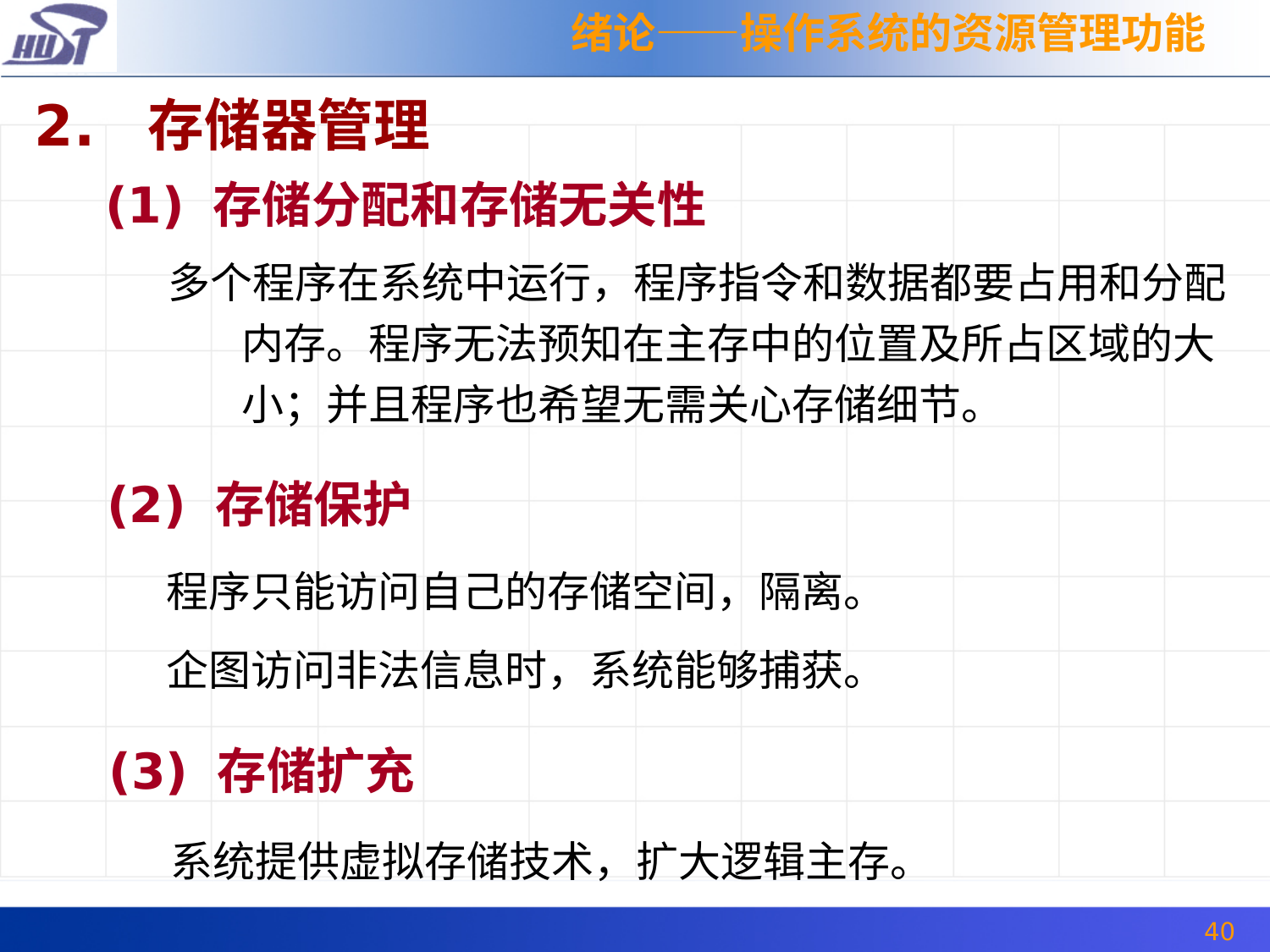

绪论——操作系统的资源管理功能
2.  存储器管理
(1) 存储分配和存储无关性
多个程序在系统中运行，程序指令和数据都要占用和分配内存。程序无法预知在主存中的位置及所占区域的大小；并且程序也希望无需关心存储细节。
(2) 存储保护
程序只能访问自己的存储空间，隔离。
企图访问非法信息时，系统能够捕获。
(3) 存储扩充
系统提供虚拟存储技术，扩大逻辑主存。
40